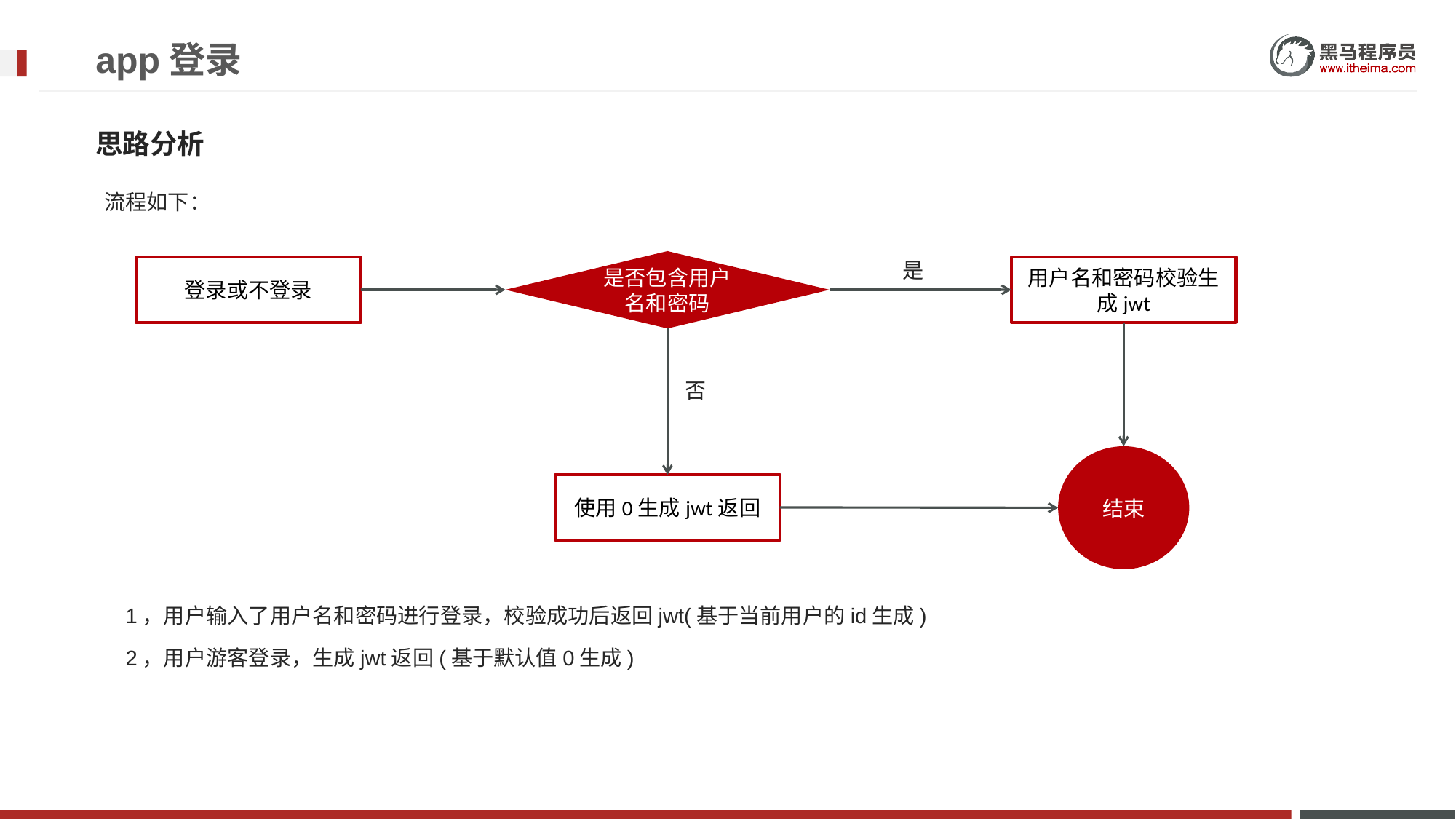

# app登录
思路分析
流程如下：
是
是否包含用户名和密码
登录或不登录
用户名和密码校验生成jwt
否
结束
使用0生成jwt返回
1，用户输入了用户名和密码进行登录，校验成功后返回jwt(基于当前用户的id生成)
2，用户游客登录，生成jwt返回(基于默认值0生成)